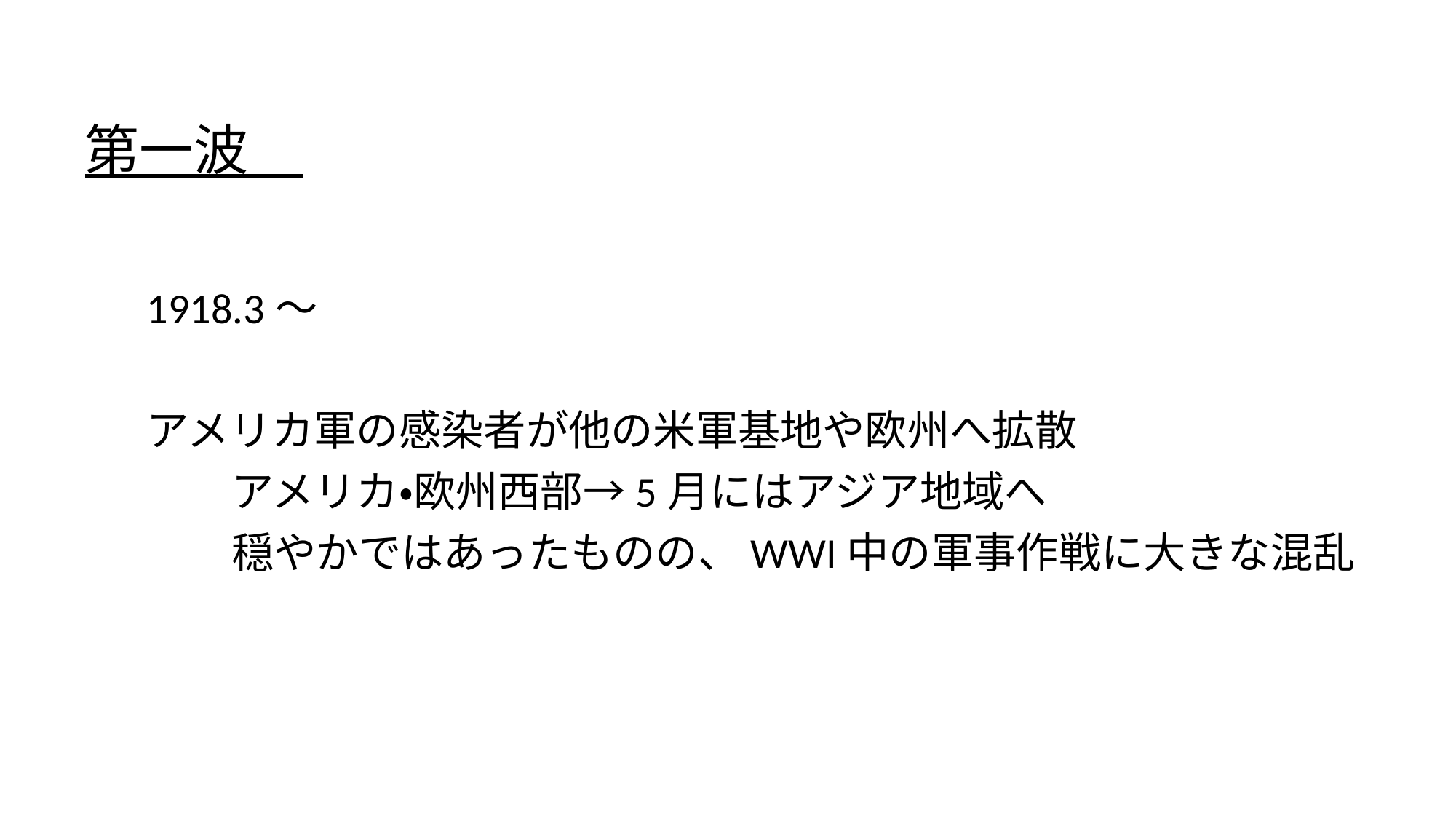

# 第一波

1918.3～

アメリカ軍の感染者が他の米軍基地や欧州へ拡散
　　アメリカ・欧州西部→5月にはアジア地域へ
　　穏やかではあったものの、WWI中の軍事作戦に大きな混乱